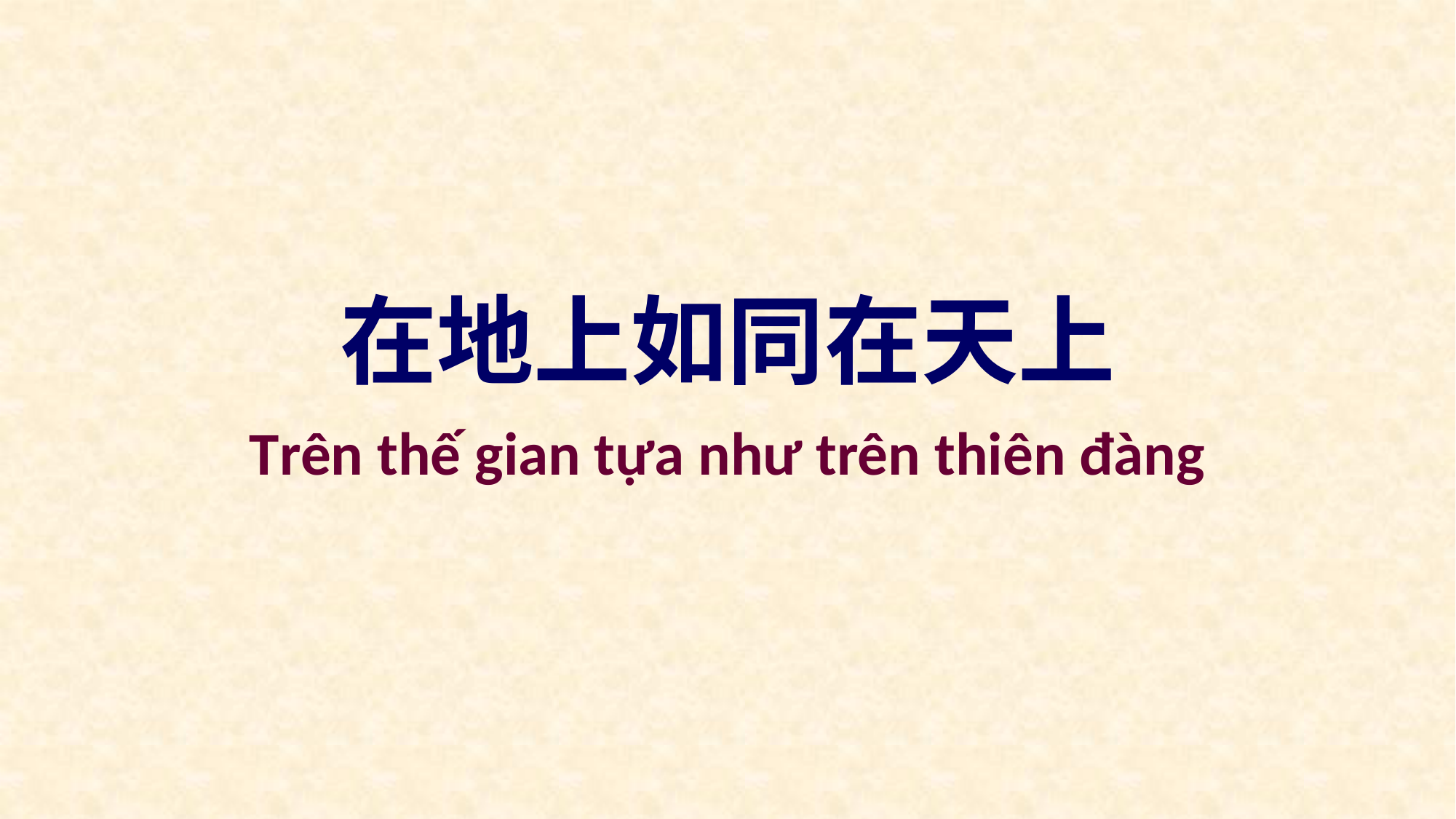

在地上如同在天上
Trên thế gian tựa như trên thiên đàng